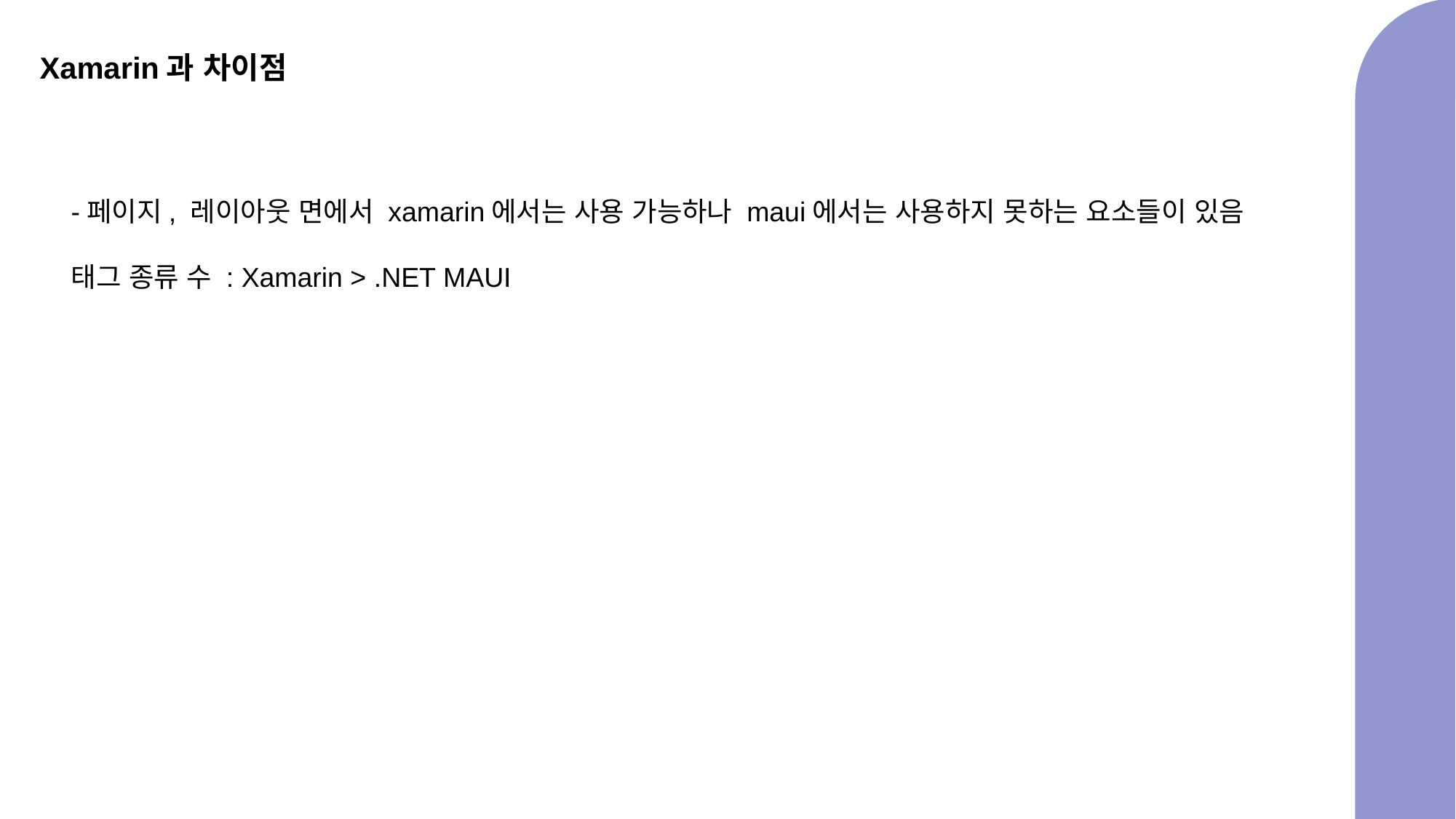

# Xamarin과 차이점
-페이지, 레이아웃 면에서 xamarin에서는 사용 가능하나 maui에서는 사용하지 못하는 요소들이 있음

태그 종류 수 : Xamarin > .NET MAUI